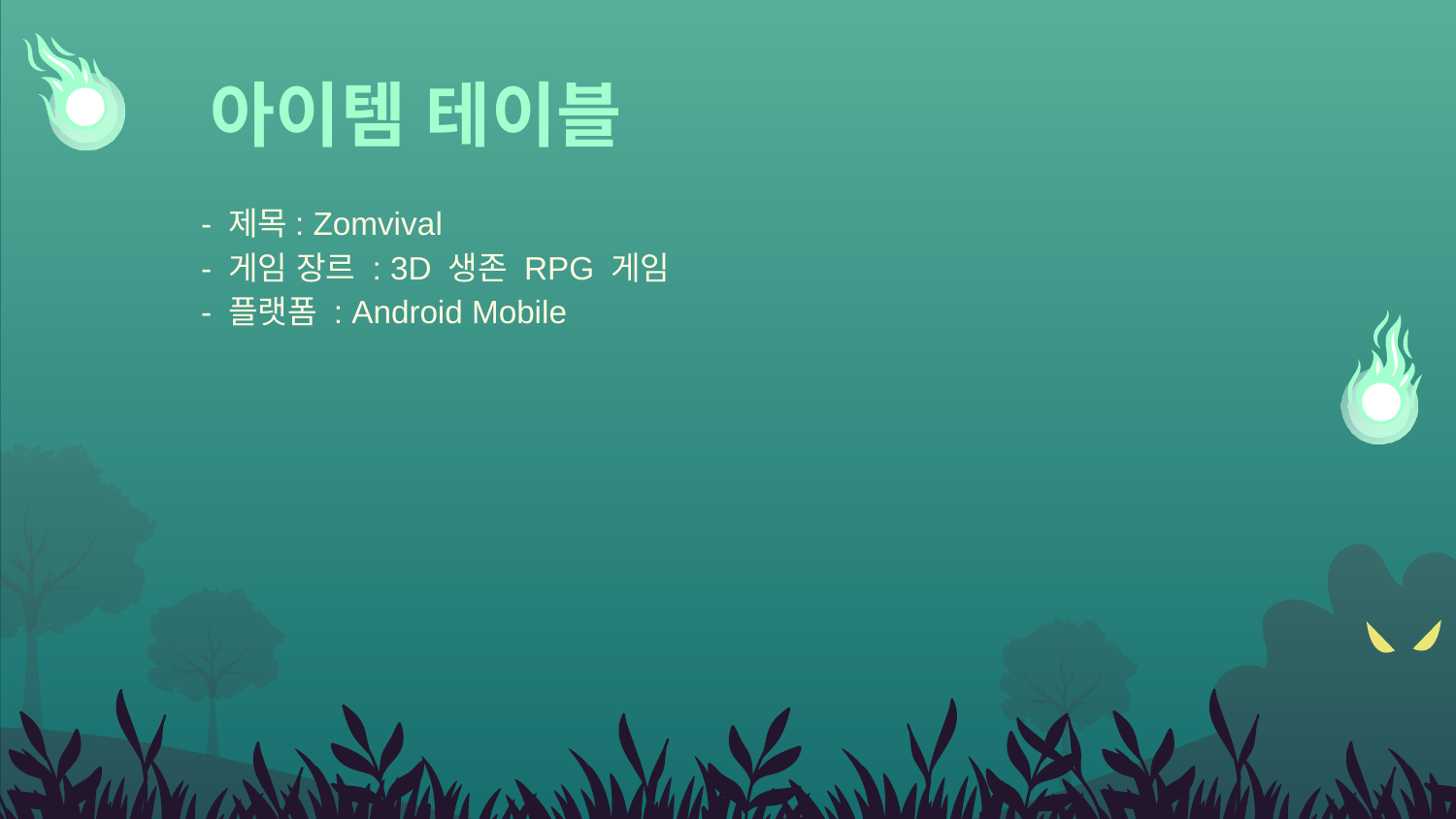

# 아이템 테이블
- 제목: Zomvival
- 게임 장르 : 3D 생존 RPG 게임
- 플랫폼 : Android Mobile